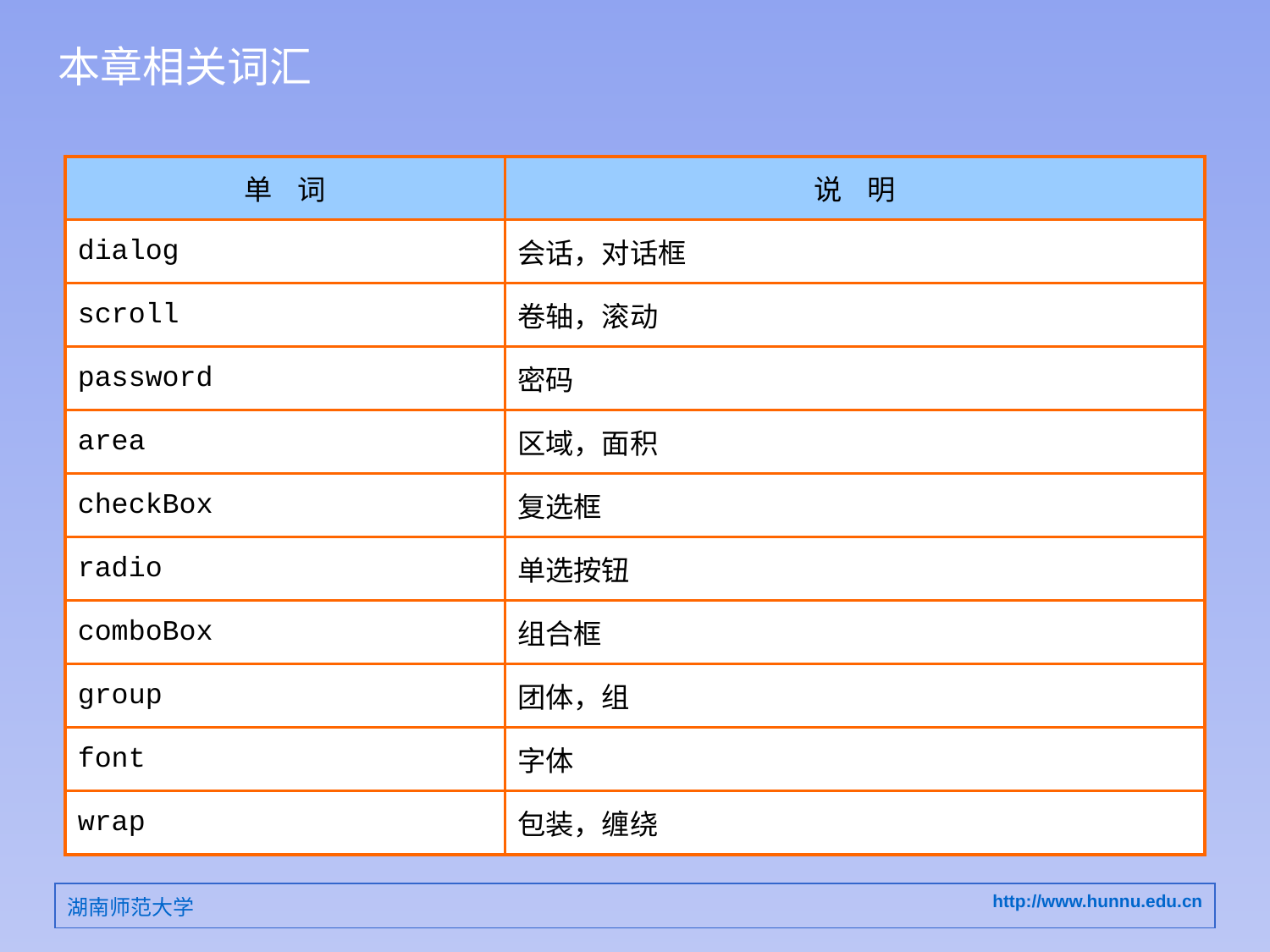

# 本章相关词汇
| 单 词 | 说 明 |
| --- | --- |
| dialog | 会话，对话框 |
| scroll | 卷轴，滚动 |
| password | 密码 |
| area | 区域，面积 |
| checkBox | 复选框 |
| radio | 单选按钮 |
| comboBox | 组合框 |
| group | 团体，组 |
| font | 字体 |
| wrap | 包装，缠绕 |